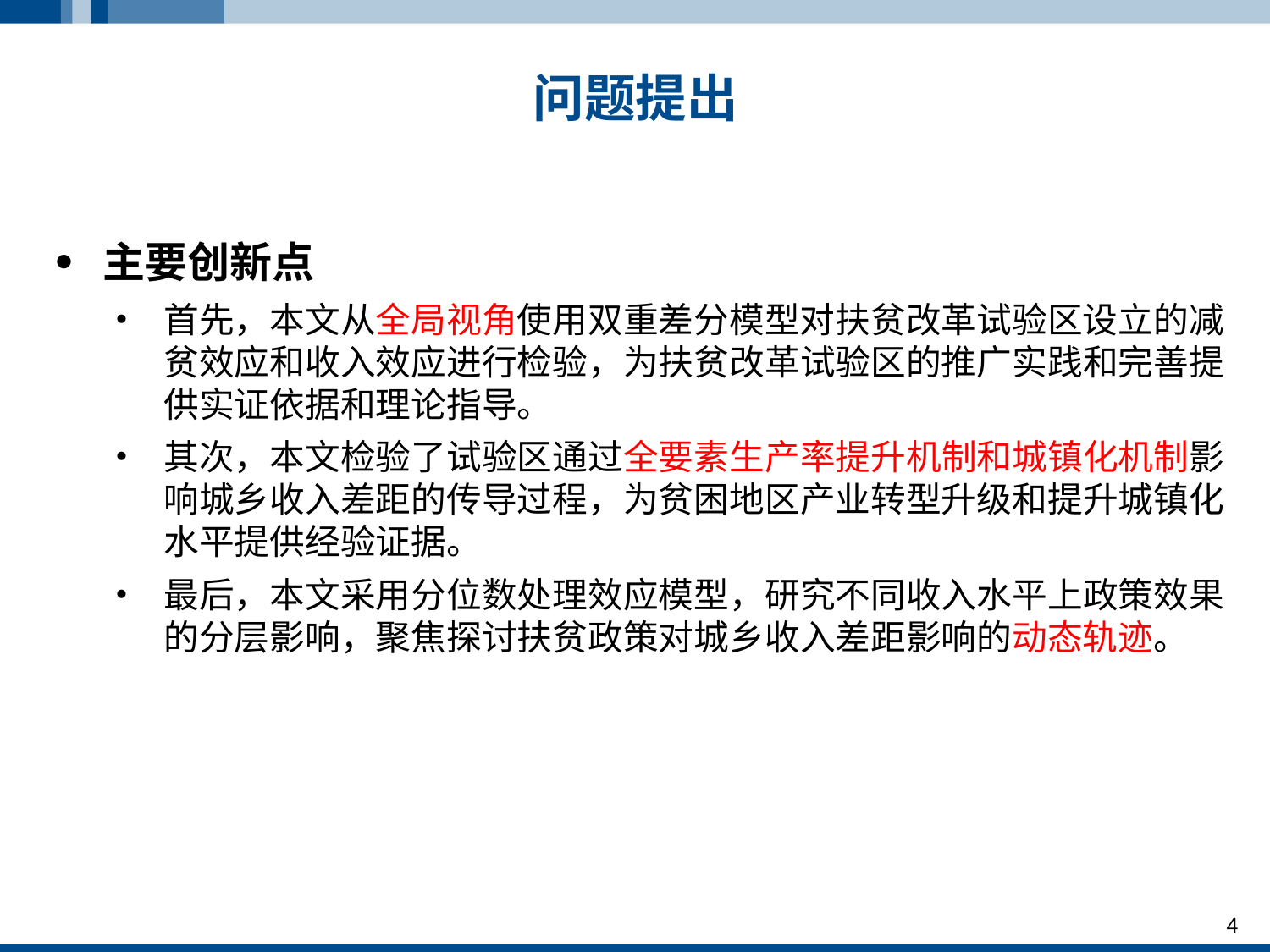

# 问题提出
主要创新点
首先，本文从全局视角使用双重差分模型对扶贫改革试验区设立的减贫效应和收入效应进行检验，为扶贫改革试验区的推广实践和完善提供实证依据和理论指导。
其次，本文检验了试验区通过全要素生产率提升机制和城镇化机制影响城乡收入差距的传导过程，为贫困地区产业转型升级和提升城镇化水平提供经验证据。
最后，本文采用分位数处理效应模型，研究不同收入水平上政策效果的分层影响，聚焦探讨扶贫政策对城乡收入差距影响的动态轨迹。
4